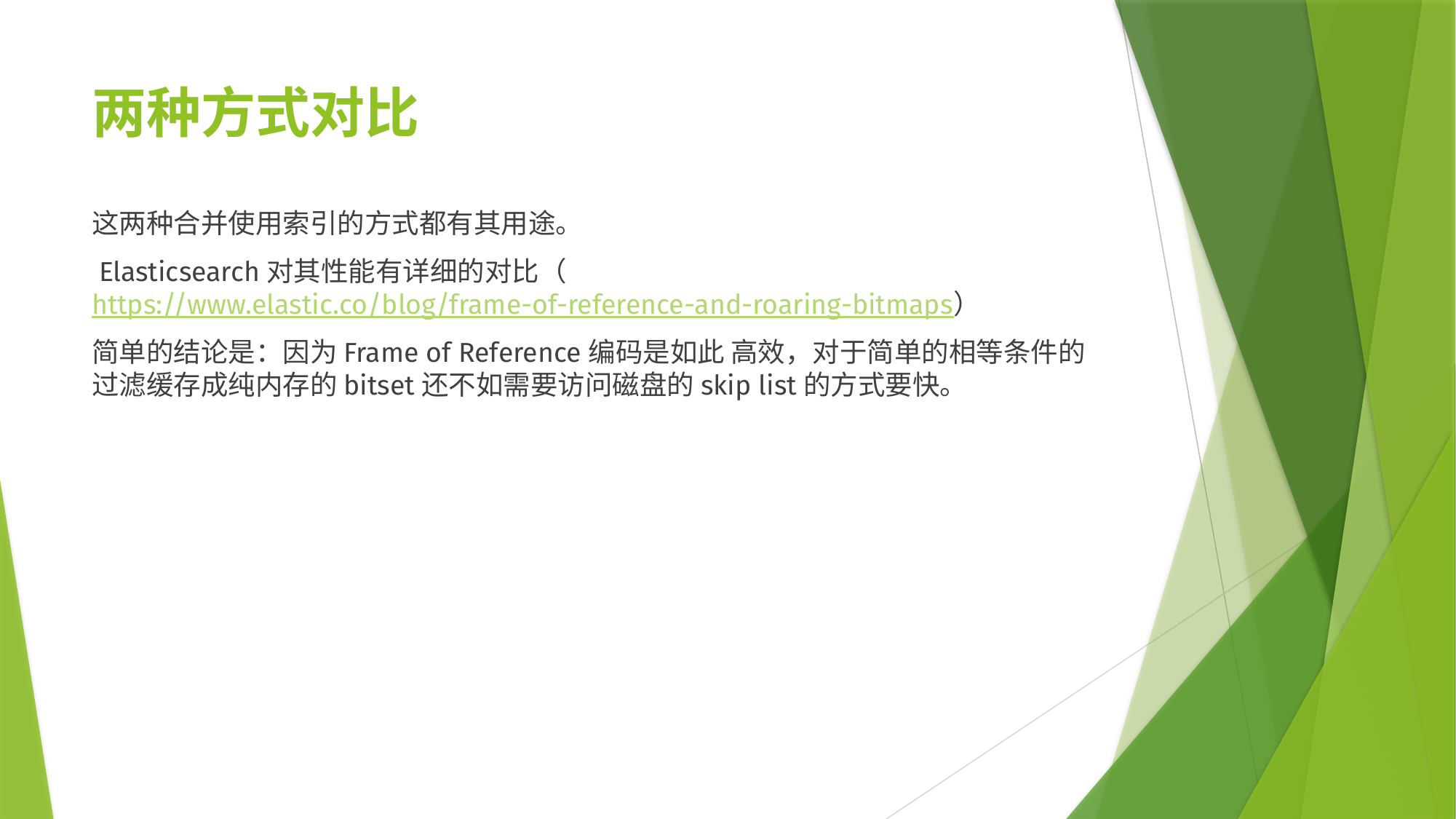

# 两种方式对比
这两种合并使用索引的方式都有其用途。
 Elasticsearch对其性能有详细的对比（https://www.elastic.co/blog/frame-of-reference-and-roaring-bitmaps）
简单的结论是：因为Frame of Reference编码是如此 高效，对于简单的相等条件的过滤缓存成纯内存的bitset还不如需要访问磁盘的skip list的方式要快。